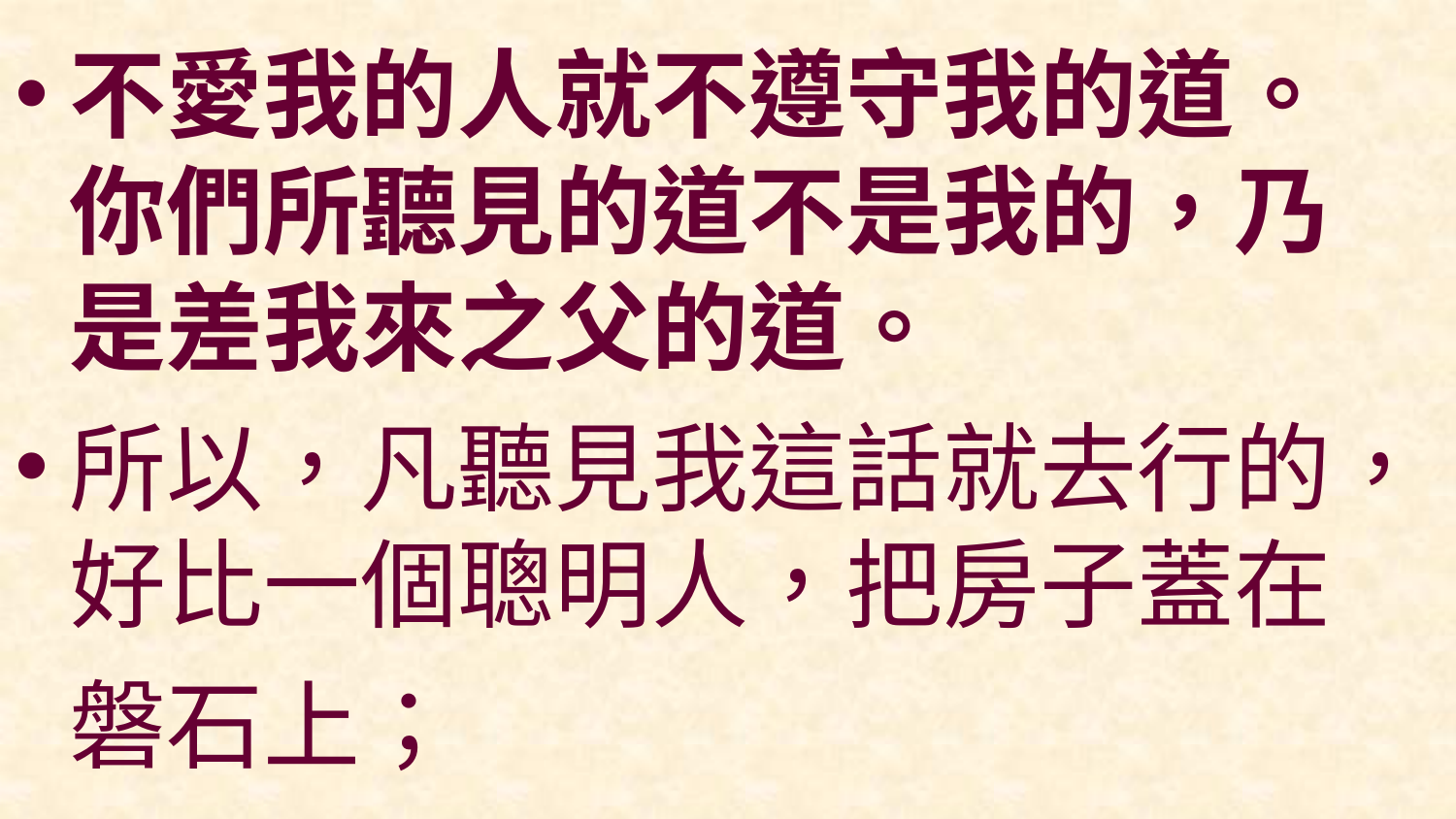

不愛我的人就不遵守我的道。你們所聽見的道不是我的，乃是差我來之父的道。
所以，凡聽見我這話就去行的，好比一個聰明人，把房子蓋在磐石上；